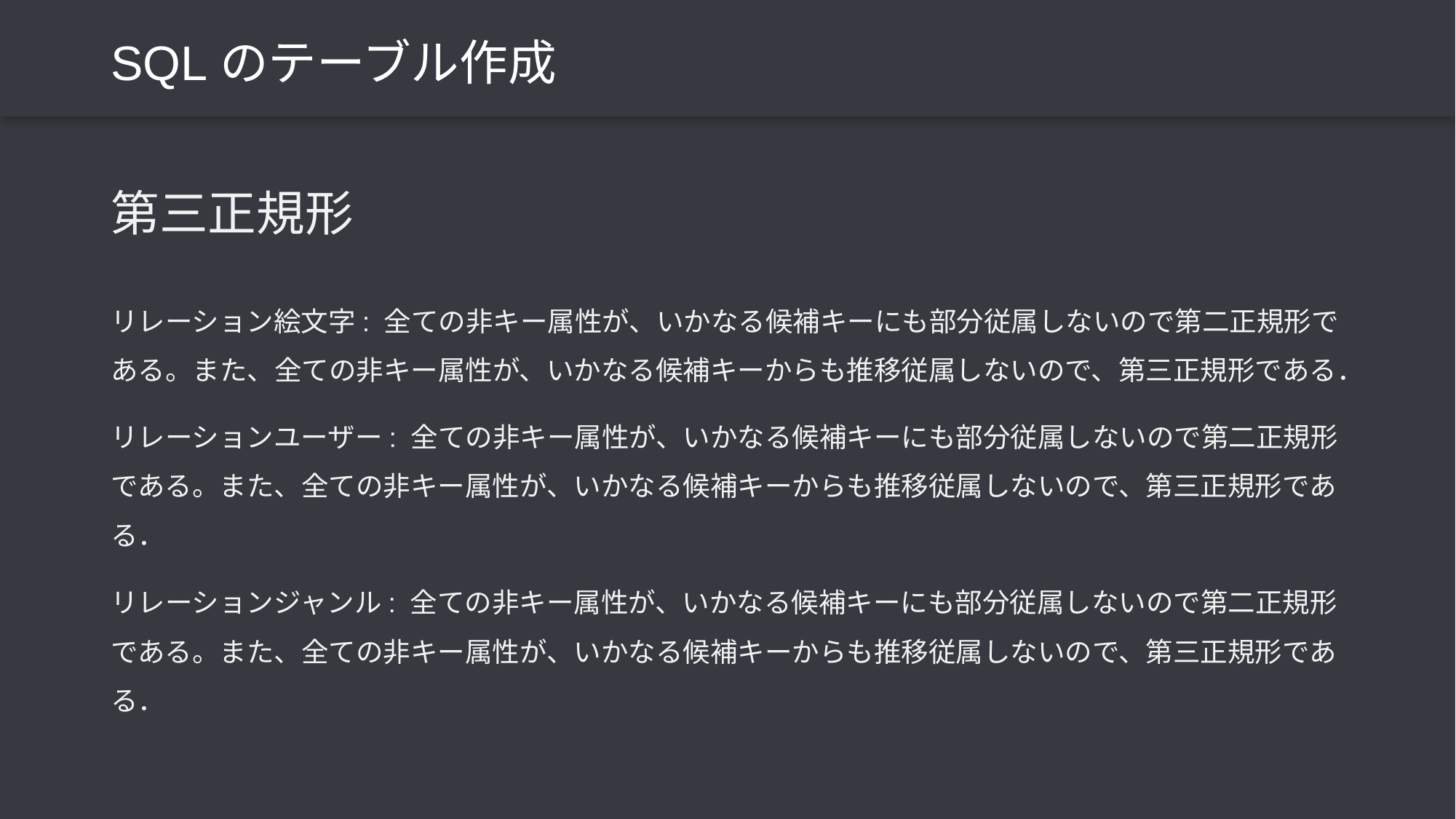

# SQLのテーブル作成
第三正規形
リレーション絵文字: 全ての非キー属性が、いかなる候補キーにも部分従属しないので第二正規形である。また、全ての非キー属性が、いかなる候補キーからも推移従属しないので、第三正規形である．
リレーションユーザー: 全ての非キー属性が、いかなる候補キーにも部分従属しないので第二正規形である。また、全ての非キー属性が、いかなる候補キーからも推移従属しないので、第三正規形である．
リレーションジャンル: 全ての非キー属性が、いかなる候補キーにも部分従属しないので第二正規形である。また、全ての非キー属性が、いかなる候補キーからも推移従属しないので、第三正規形である．